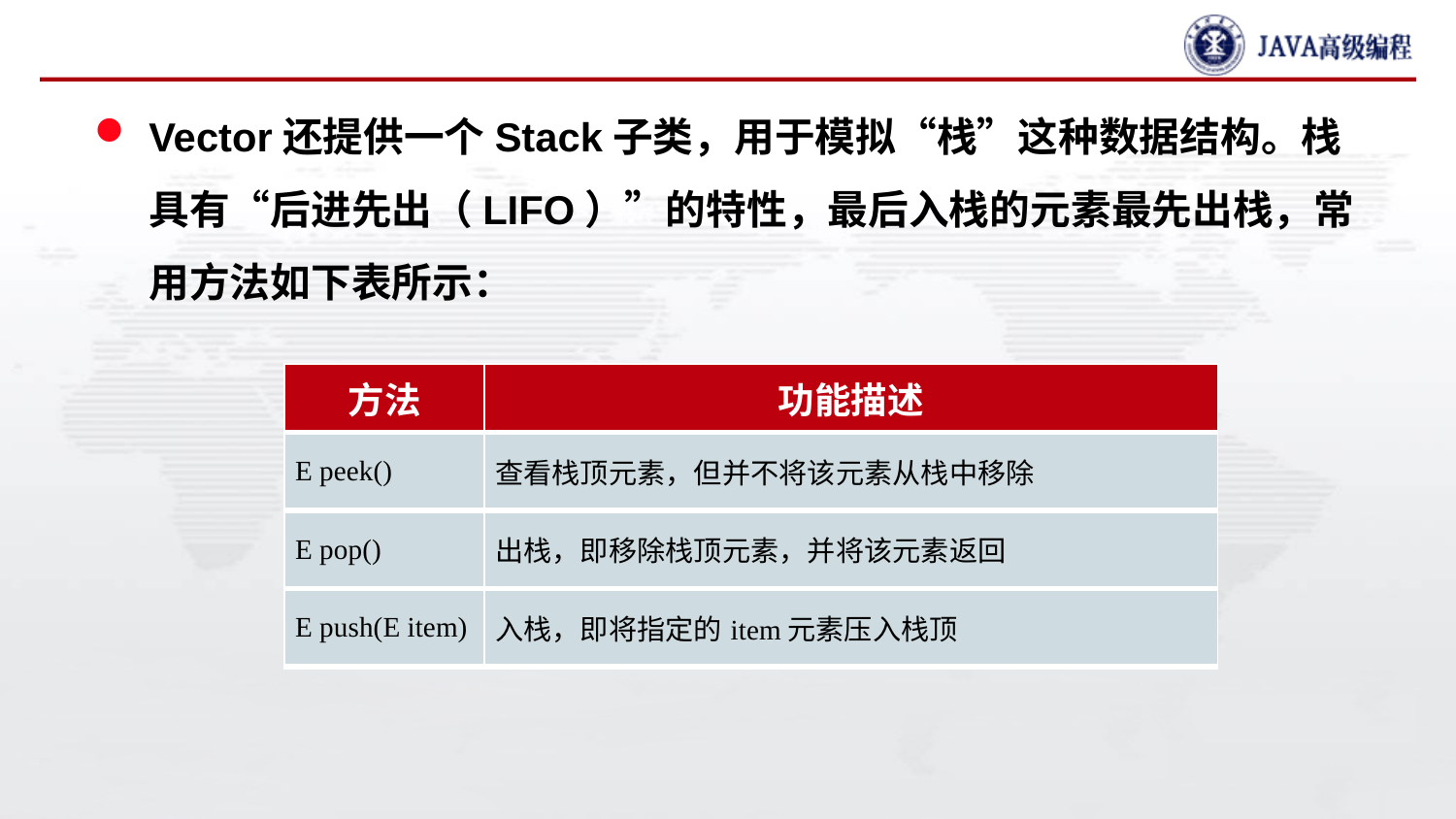

#
Vector还提供一个Stack子类，用于模拟“栈”这种数据结构。栈具有“后进先出（LIFO）”的特性，最后入栈的元素最先出栈，常用方法如下表所示：

| 方法 | 功能描述 |
| --- | --- |
| E peek() | 查看栈顶元素，但并不将该元素从栈中移除 |
| E pop() | 出栈，即移除栈顶元素，并将该元素返回 |
| E push(E item) | 入栈，即将指定的item元素压入栈顶 |